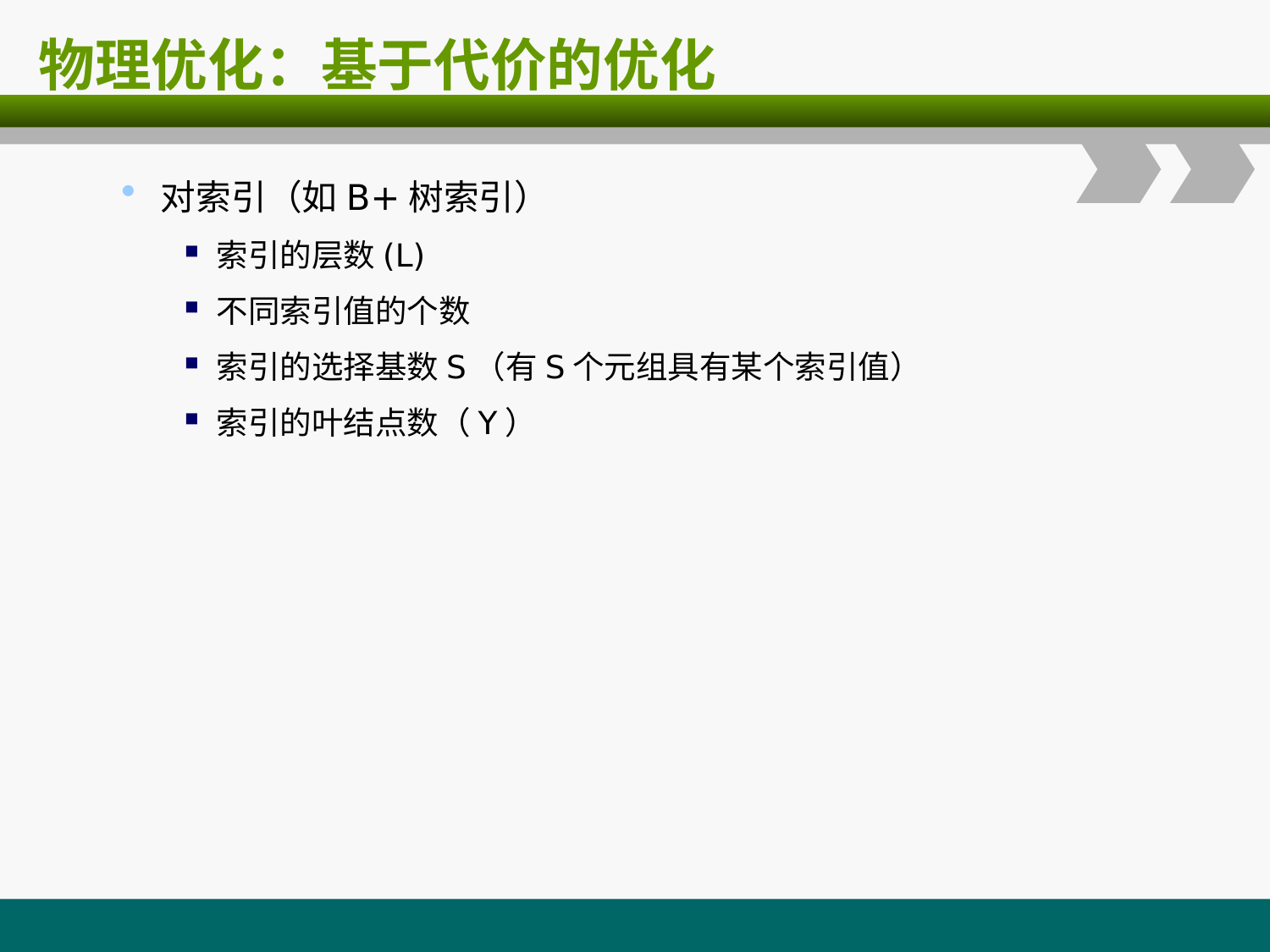

# 物理优化：基于代价的优化
对索引（如B+树索引）
索引的层数(L)
不同索引值的个数
索引的选择基数S（有S个元组具有某个索引值）
索引的叶结点数（Y）